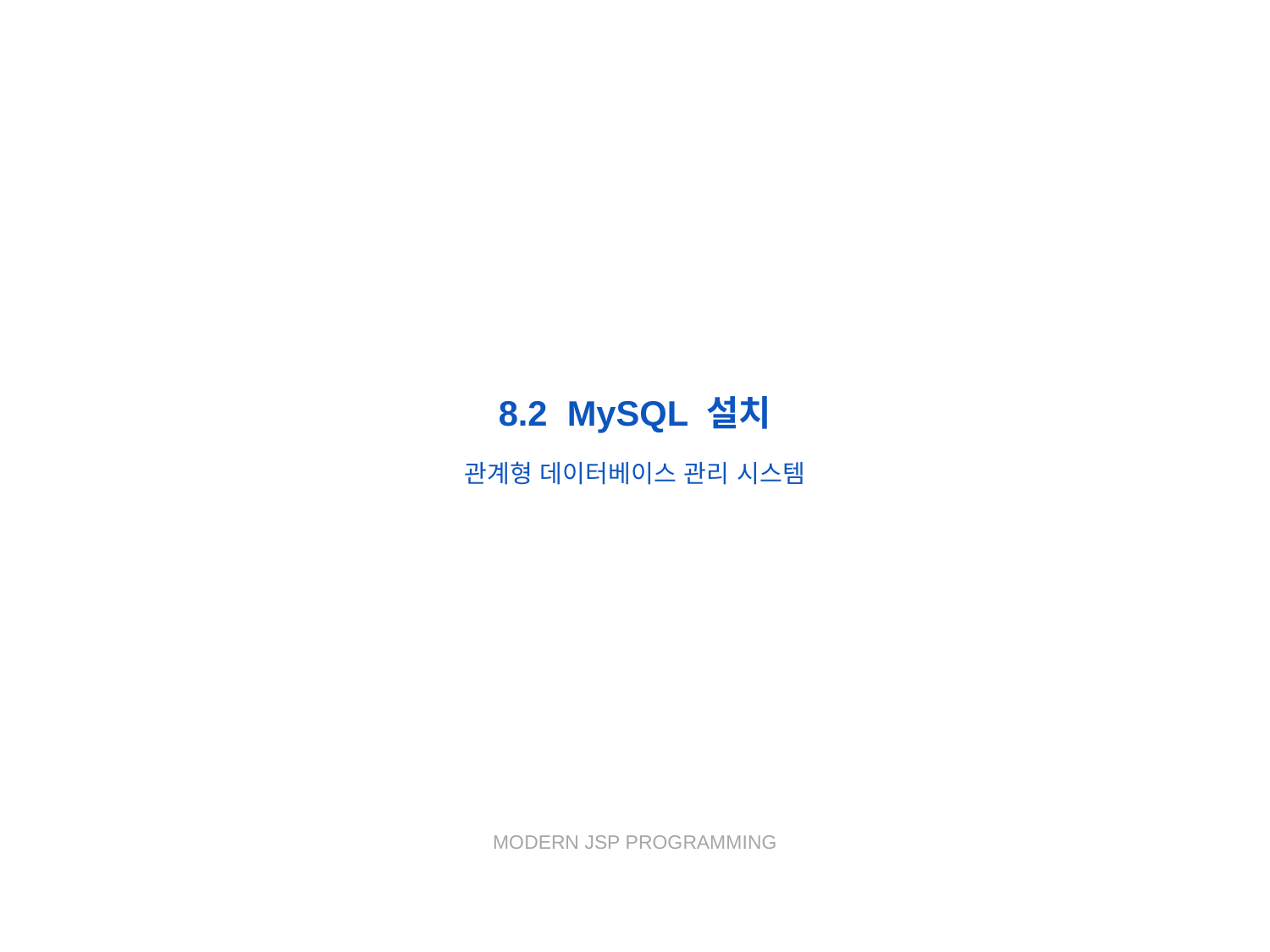

8.2  MySQL 설치
관계형 데이터베이스 관리 시스템

MODERN JSP PROGRAMMING